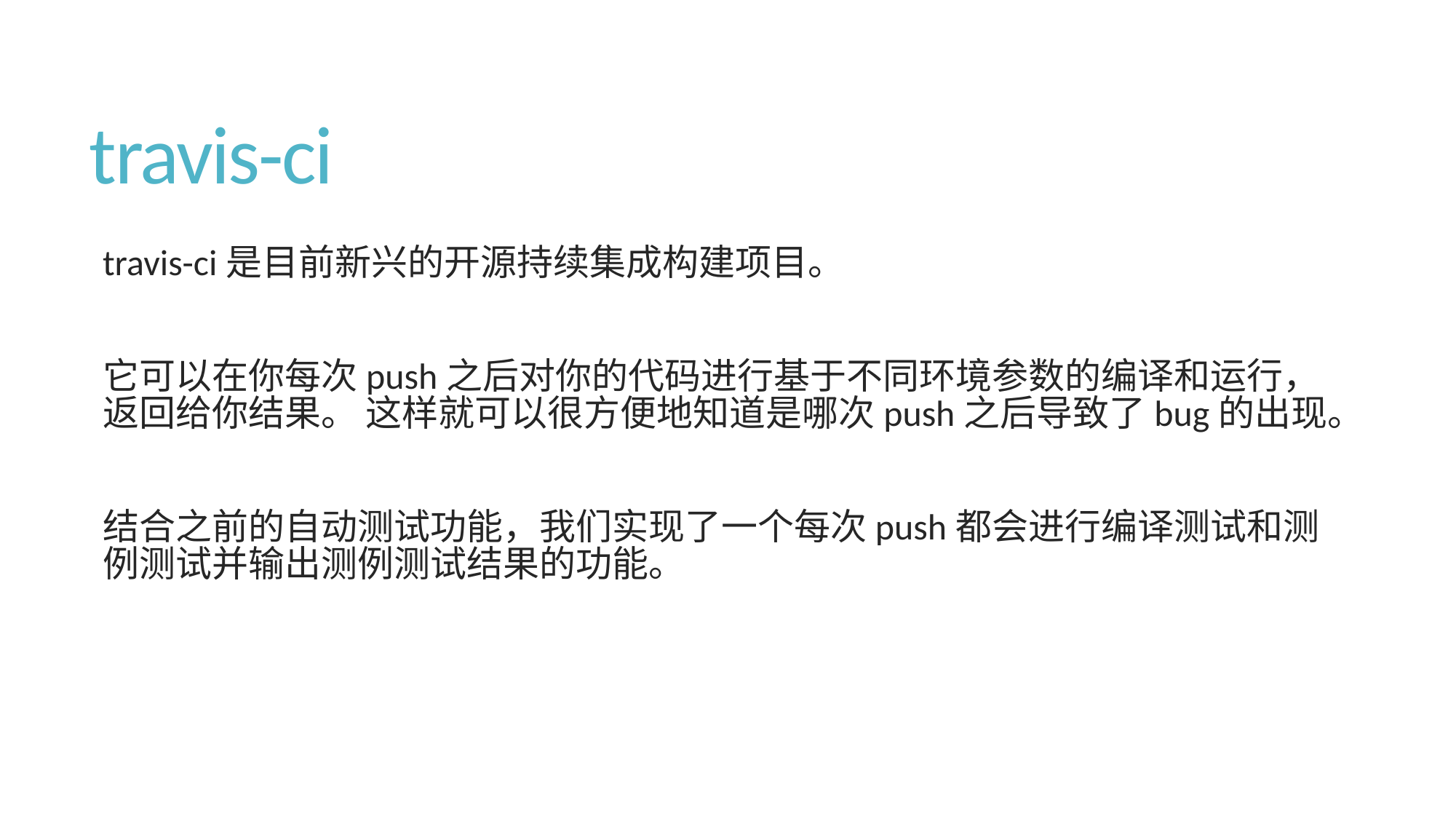

# travis-ci
travis-ci是目前新兴的开源持续集成构建项目。

它可以在你每次push之后对你的代码进行基于不同环境参数的编译和运行，返回给你结果。 这样就可以很方便地知道是哪次push之后导致了bug的出现。

结合之前的自动测试功能，我们实现了一个每次push都会进行编译测试和测例测试并输出测例测试结果的功能。